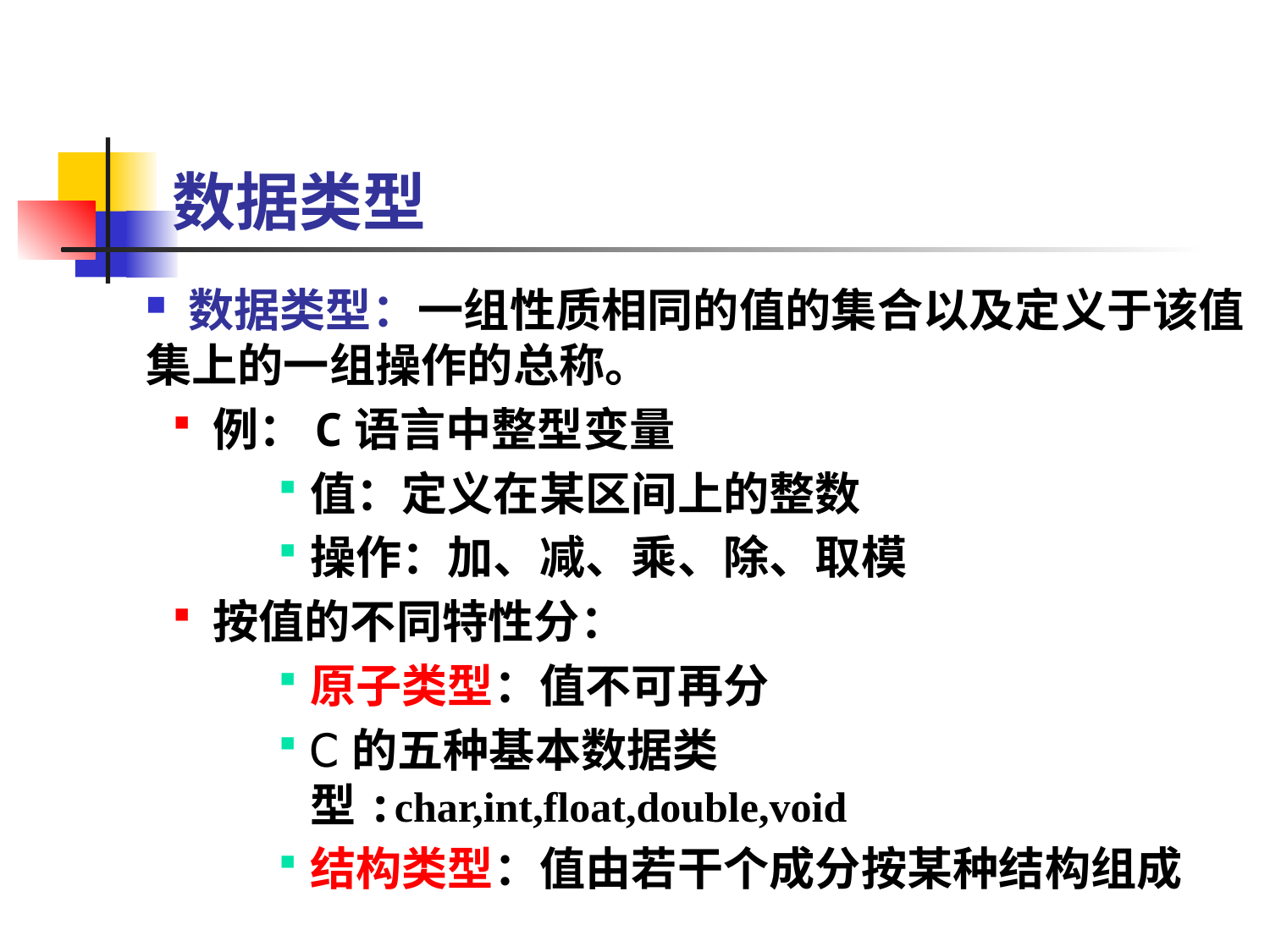

# 数据类型
 数据类型：一组性质相同的值的集合以及定义于该值集上的一组操作的总称。
 例：C语言中整型变量
值：定义在某区间上的整数
操作：加、减、乘、除、取模
 按值的不同特性分：
原子类型：值不可再分
C的五种基本数据类型:char,int,float,double,void
结构类型：值由若干个成分按某种结构组成